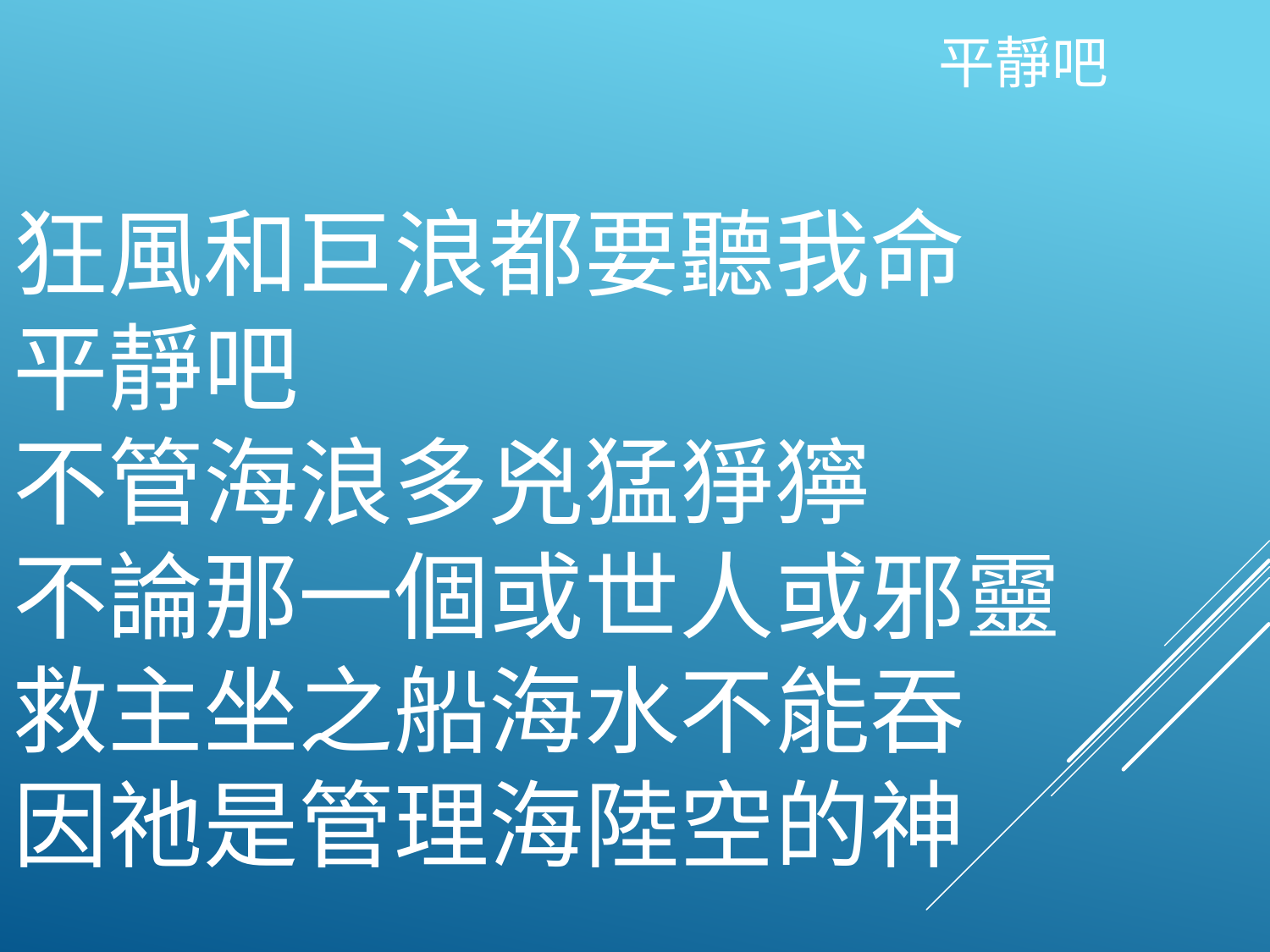

平靜吧
# 狂風和巨浪都要聽我命 平靜吧 不管海浪多兇猛猙獰 不論那一個或世人或邪靈 救主坐之船海水不能吞 因祂是管理海陸空的神